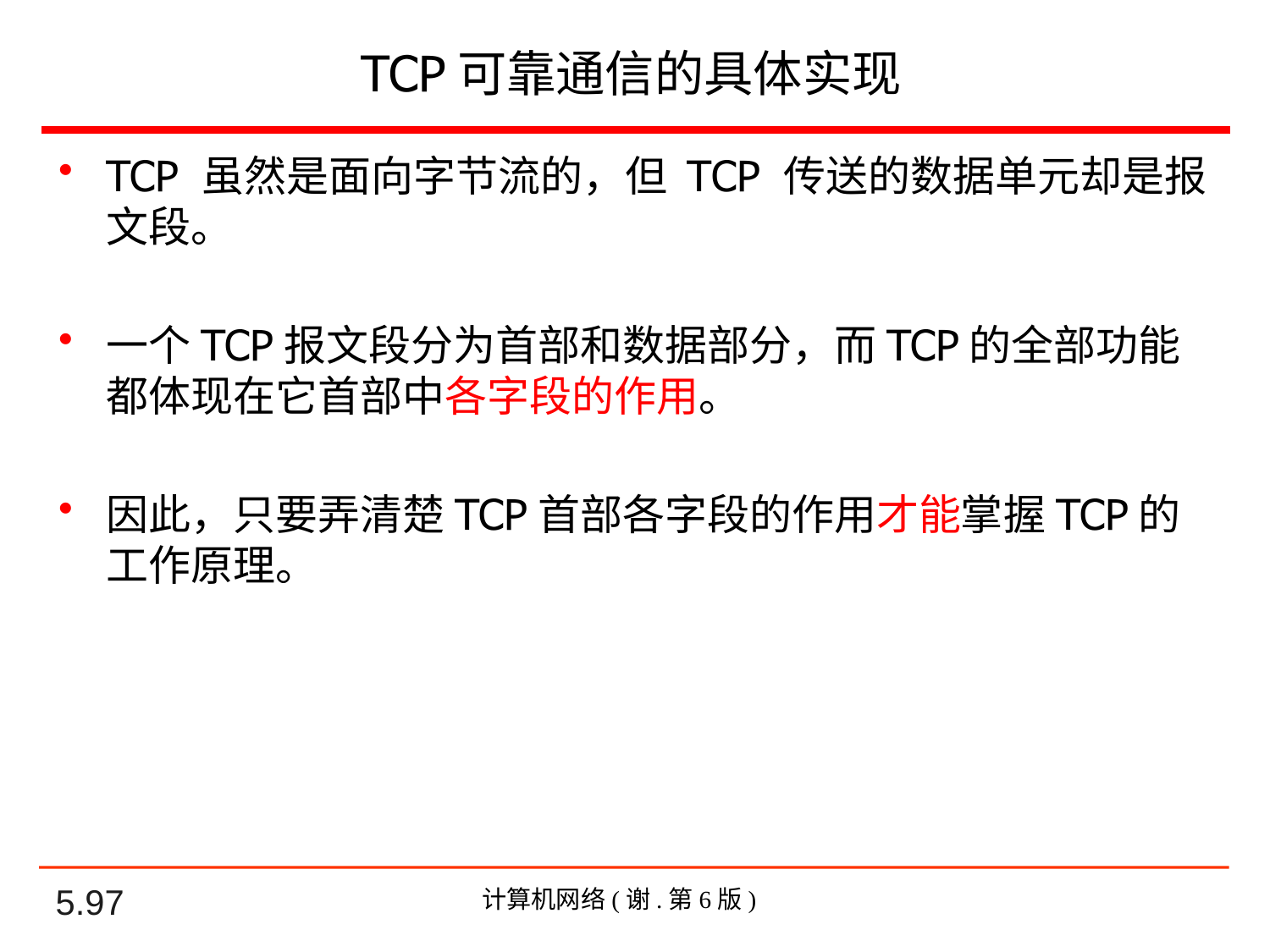

# TCP可靠通信的具体实现
TCP 虽然是面向字节流的，但 TCP 传送的数据单元却是报文段。

一个TCP报文段分为首部和数据部分，而TCP的全部功能都体现在它首部中各字段的作用。

因此，只要弄清楚TCP首部各字段的作用才能掌握TCP的工作原理。